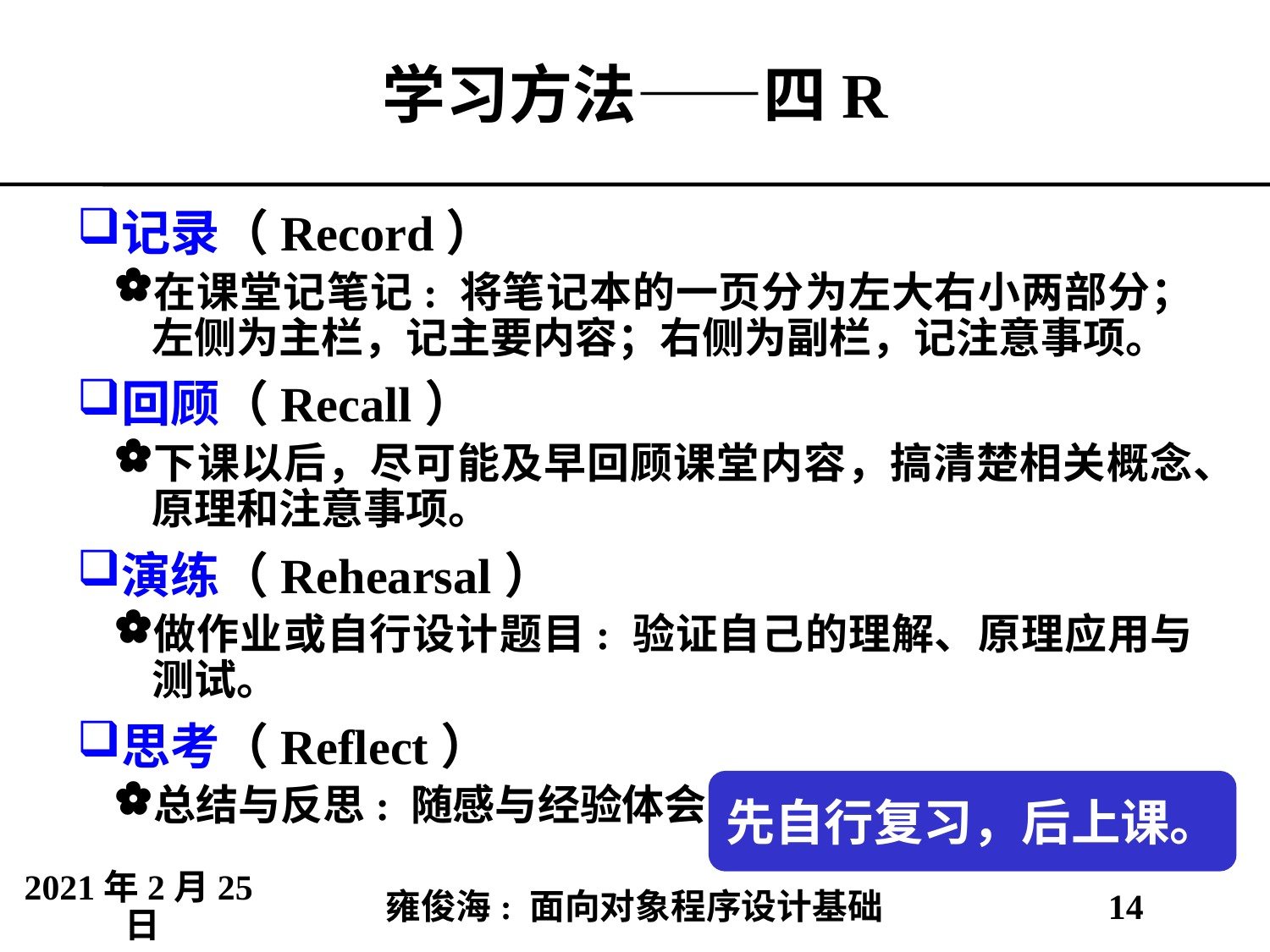

# 学习方法——四R

记录（Record）
在课堂记笔记: 将笔记本的一页分为左大右小两部分；左侧为主栏，记主要内容；右侧为副栏，记注意事项。
回顾（Recall）
下课以后，尽可能及早回顾课堂内容，搞清楚相关概念、原理和注意事项。
演练（Rehearsal）
做作业或自行设计题目: 验证自己的理解、原理应用与测试。
思考（Reflect）
总结与反思: 随感与经验体会。

先自行复习，后上课。
2021年2月25日
雍俊海: 面向对象程序设计基础
14